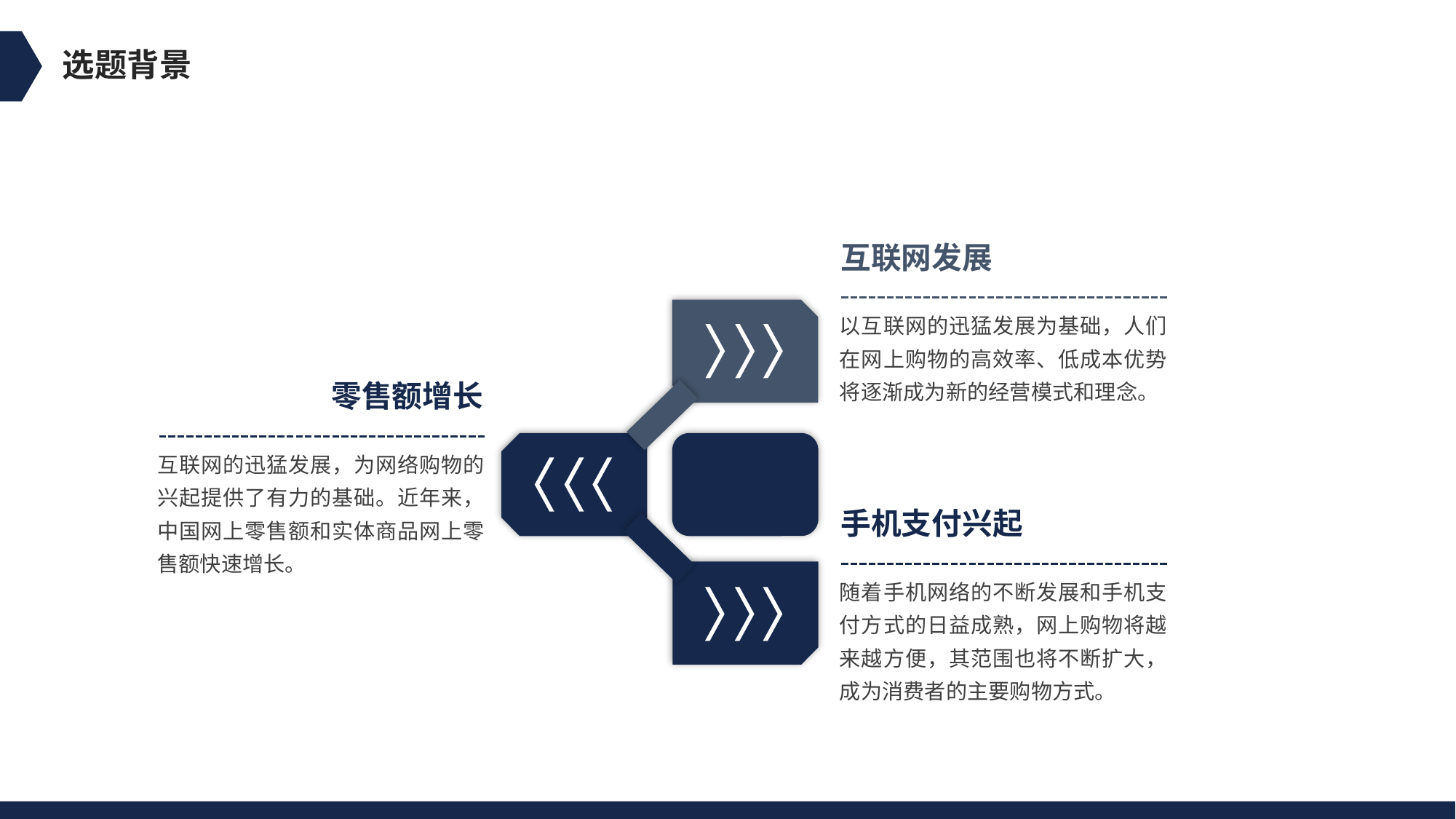

选题背景
互联网发展

以互联网的迅猛发展为基础，人们在网上购物的高效率、低成本优势将逐渐成为新的经营模式和理念。
零售额增长
互联网的迅猛发展，为网络购物的兴起提供了有力的基础。近年来，中国网上零售额和实体商品网上零售额快速增长。
手机支付兴起
随着手机网络的不断发展和手机支付方式的日益成熟，网上购物将越来越方便，其范围也将不断扩大，成为消费者的主要购物方式。